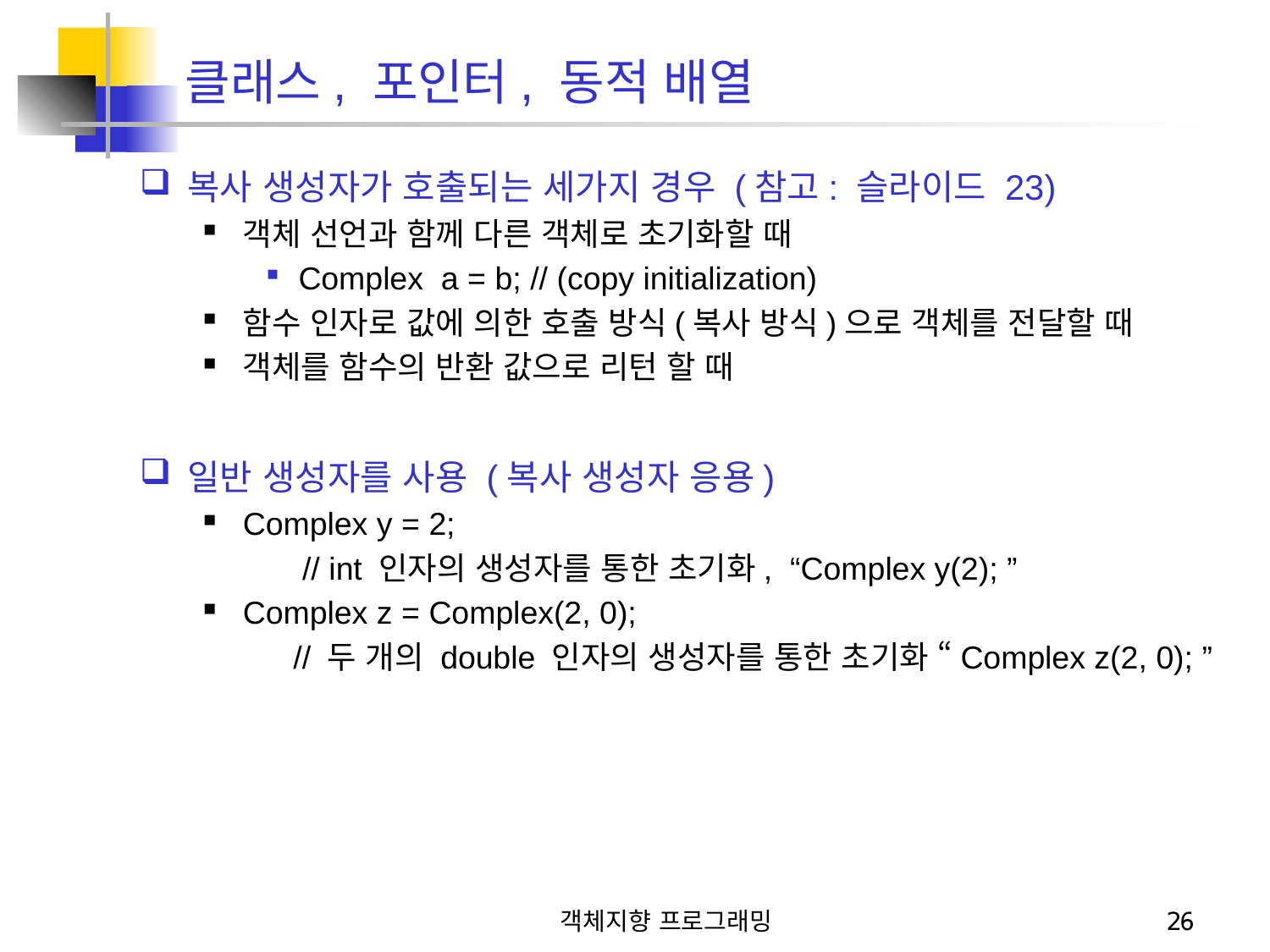

클래스, 포인터, 동적 배열
복사 생성자가 호출되는 세가지 경우 (참고: 슬라이드 23)
객체 선언과 함께 다른 객체로 초기화할 때
Complex  a = b; // (copy initialization)
함수 인자로 값에 의한 호출 방식(복사 방식)으로 객체를 전달할 때
객체를 함수의 반환 값으로 리턴 할 때

일반 생성자를 사용 (복사 생성자 응용)
Complex y = 2;
    // int 인자의 생성자를 통한 초기화,  “Complex y(2); ”
Complex z = Complex(2, 0);
   // 두 개의 double 인자의 생성자를 통한 초기화 “Complex z(2, 0); ”

객체지향 프로그래밍
26